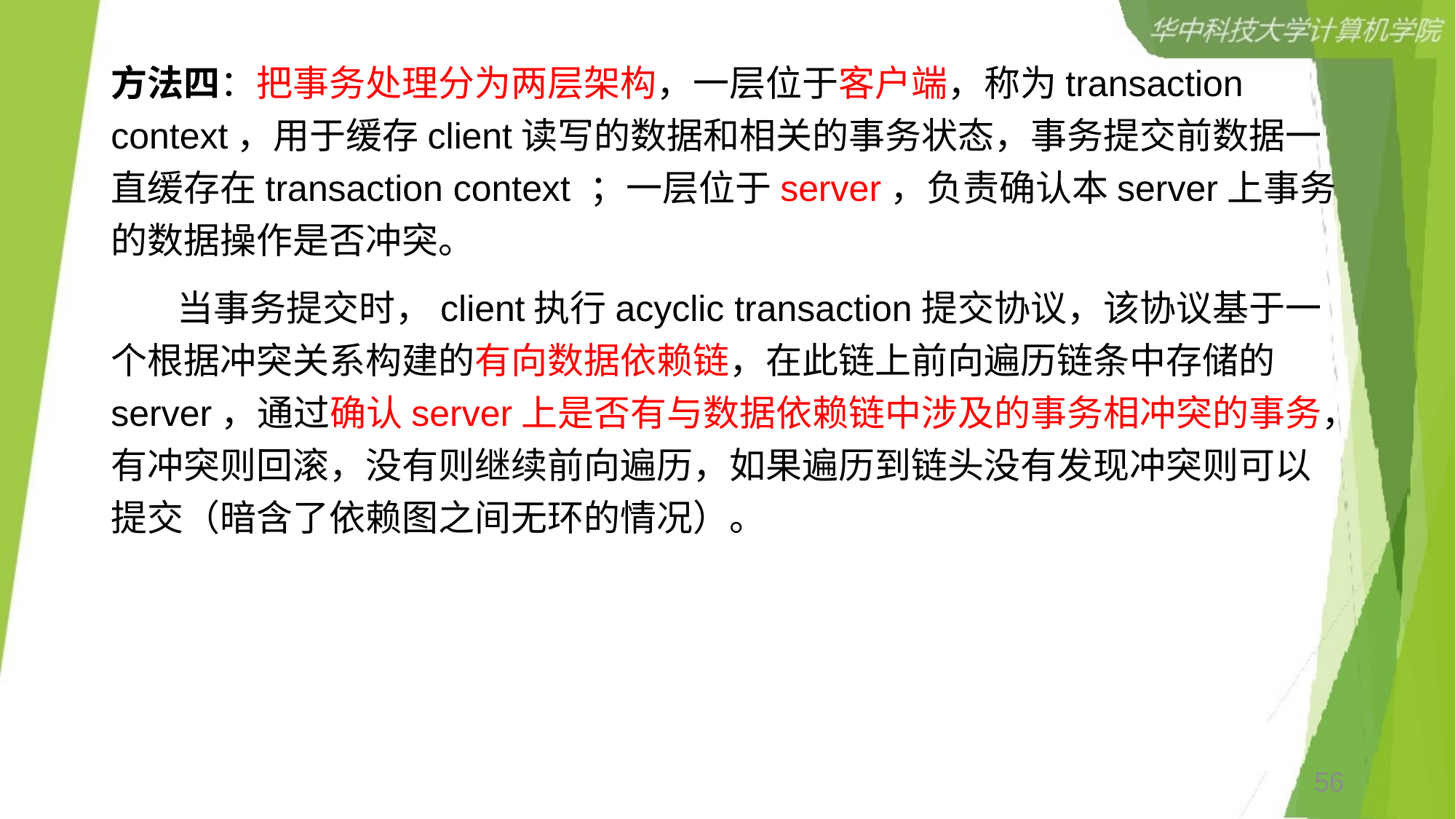

方法四：把事务处理分为两层架构，一层位于客户端，称为transaction context，用于缓存client读写的数据和相关的事务状态，事务提交前数据一直缓存在transaction context ；一层位于server，负责确认本server上事务的数据操作是否冲突。
       当事务提交时，client执行acyclic transaction提交协议，该协议基于一个根据冲突关系构建的有向数据依赖链，在此链上前向遍历链条中存储的server，通过确认server上是否有与数据依赖链中涉及的事务相冲突的事务，有冲突则回滚，没有则继续前向遍历，如果遍历到链头没有发现冲突则可以提交（暗含了依赖图之间无环的情况）。
56